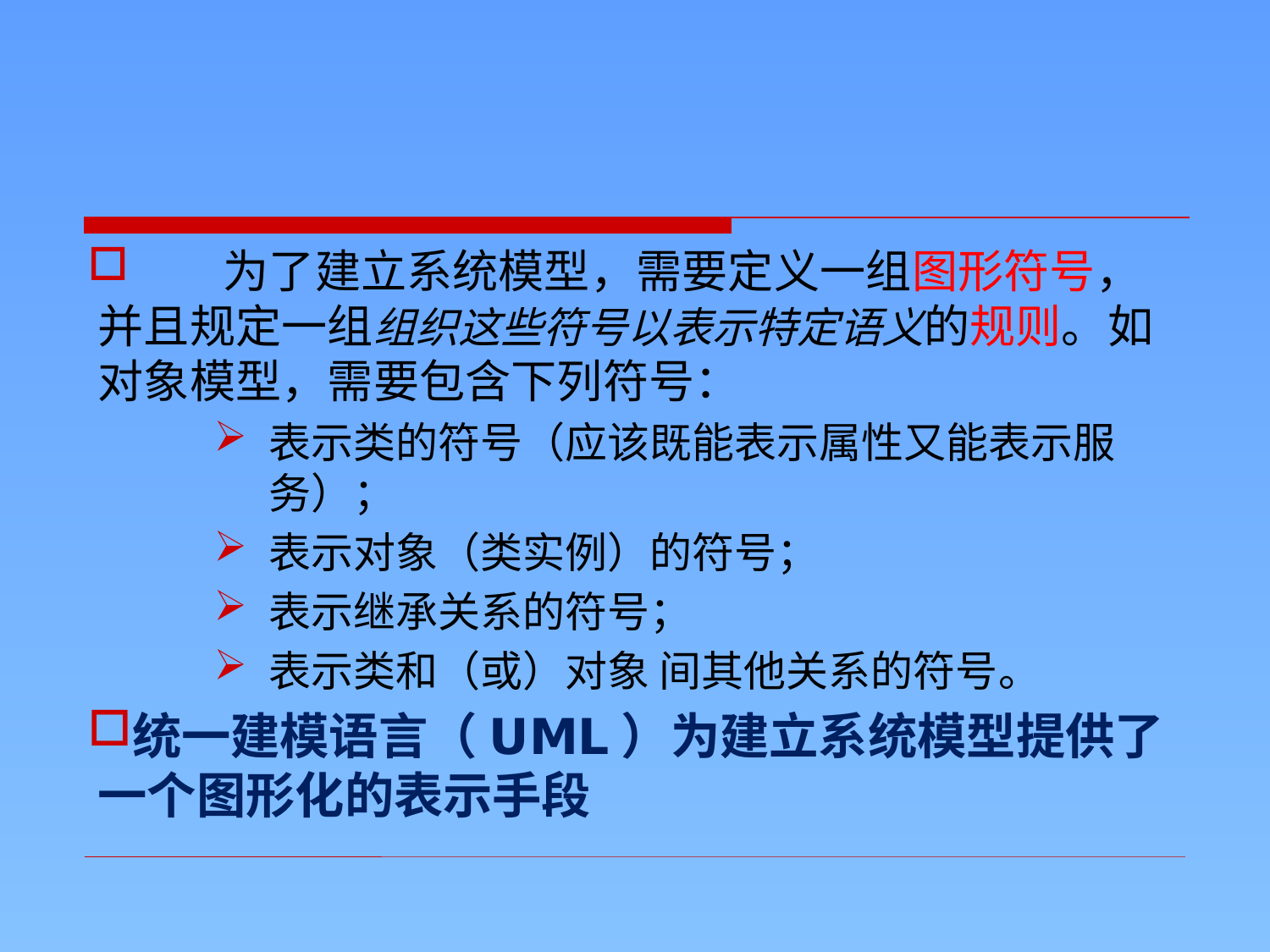

为了建立系统模型，需要定义一组图形符号，并且规定一组组织这些符号以表示特定语义的规则。如对象模型，需要包含下列符号：
表示类的符号（应该既能表示属性又能表示服务）；
表示对象（类实例）的符号；
表示继承关系的符号；
表示类和（或）对象 间其他关系的符号。
统一建模语言（UML）为建立系统模型提供了一个图形化的表示手段